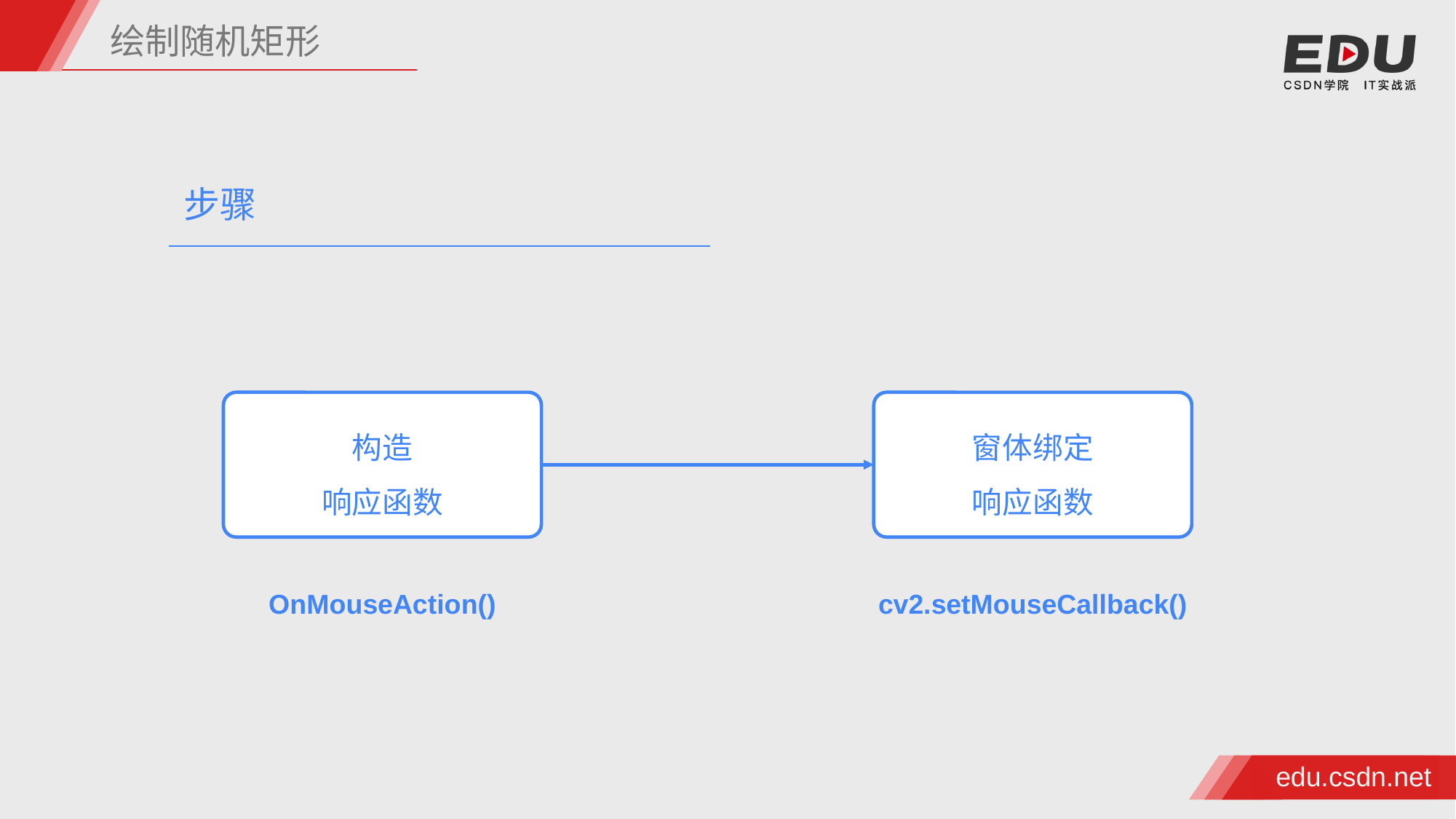

绘制随机矩形
步骤
构造
响应函数
窗体绑定
响应函数
OnMouseAction()
cv2.setMouseCallback()